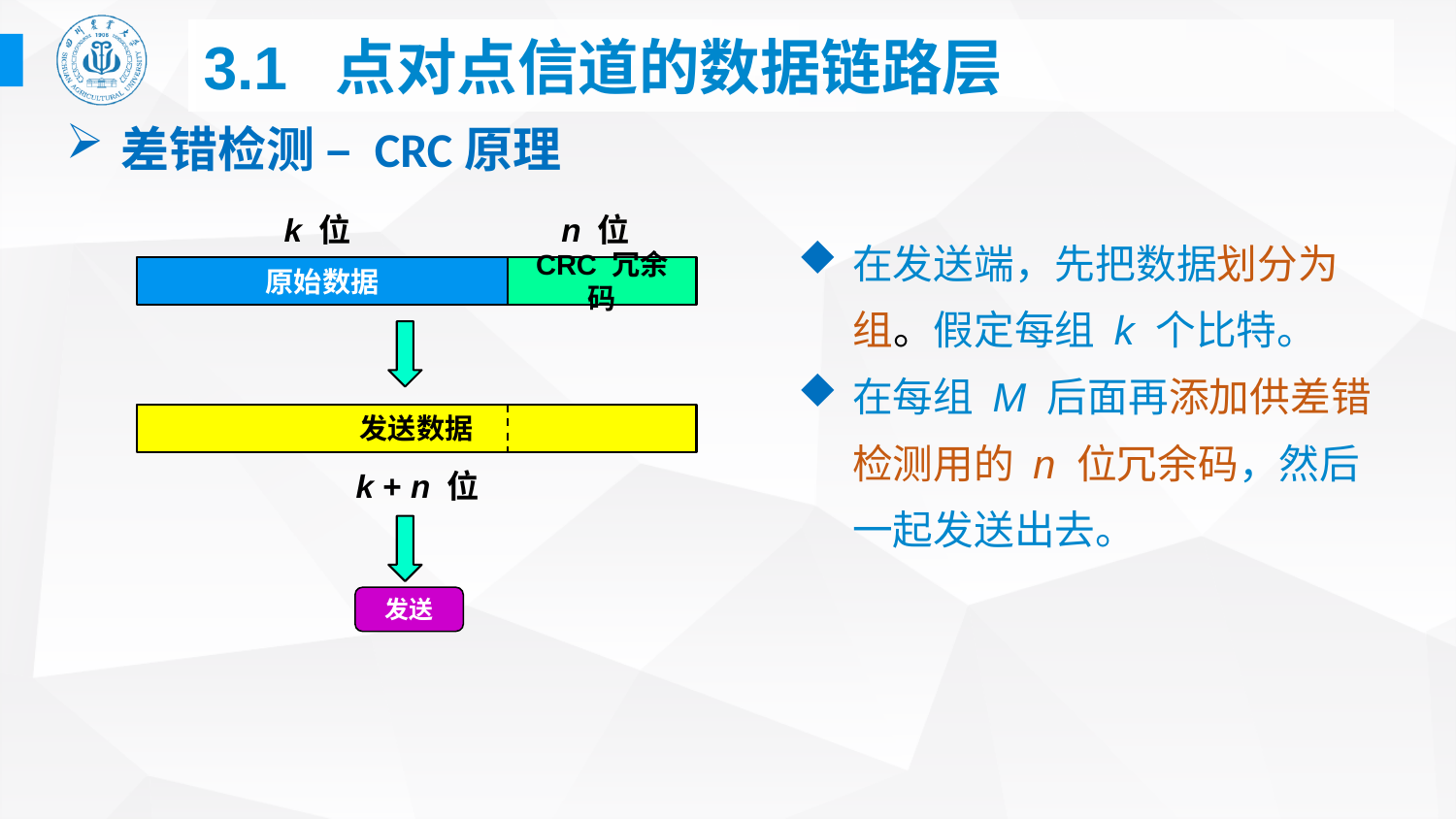

# 3.1  点对点信道的数据链路层
差错检测 – CRC原理
k 位
n 位
在发送端，先把数据划分为组。假定每组 k 个比特。
在每组 M 后面再添加供差错检测用的 n 位冗余码，然后一起发送出去。
原始数据
CRC 冗余码

发送数据
k + n 位

发送